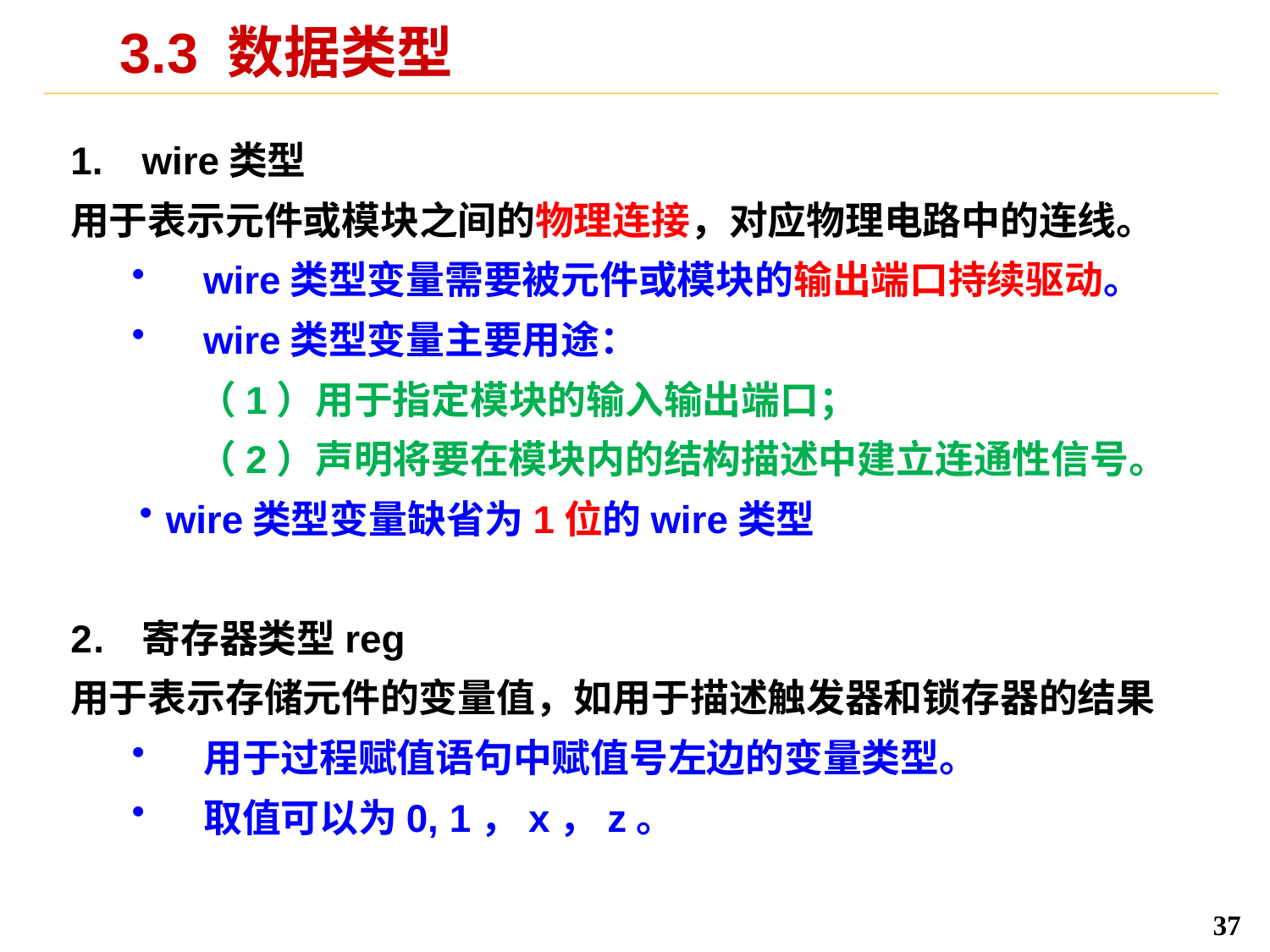

# 3.3 数据类型
wire类型
用于表示元件或模块之间的物理连接，对应物理电路中的连线。
wire类型变量需要被元件或模块的输出端口持续驱动。
wire类型变量主要用途：
（1）用于指定模块的输入输出端口；
（2）声明将要在模块内的结构描述中建立连通性信号。
wire类型变量缺省为1位的wire类型

寄存器类型reg
用于表示存储元件的变量值，如用于描述触发器和锁存器的结果
用于过程赋值语句中赋值号左边的变量类型。
取值可以为0, 1，x，z。
37